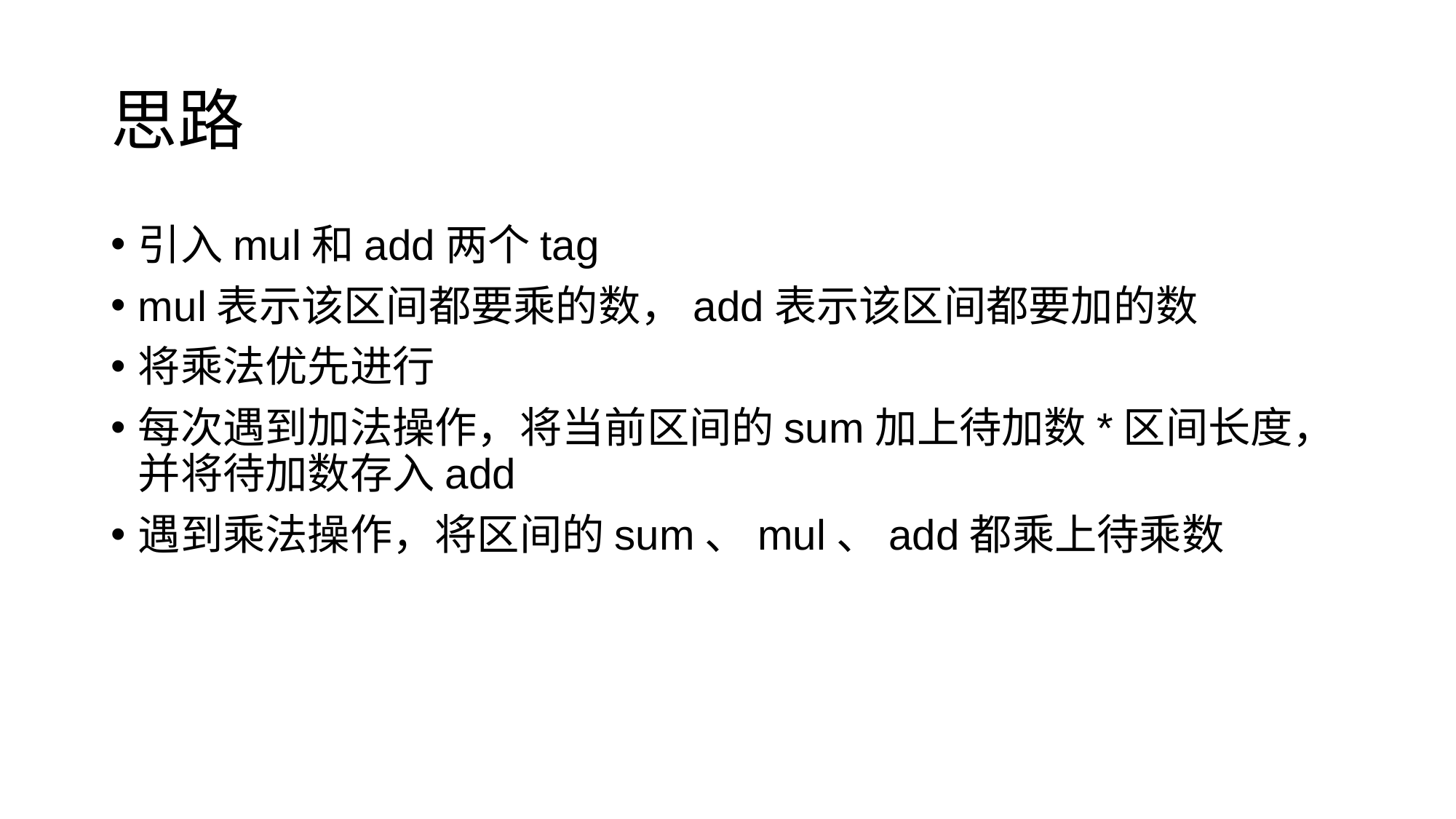

# 思路
引入mul和add两个tag
mul表示该区间都要乘的数，add表示该区间都要加的数
将乘法优先进行
每次遇到加法操作，将当前区间的sum加上待加数*区间长度，并将待加数存入add
遇到乘法操作，将区间的sum、mul、add都乘上待乘数